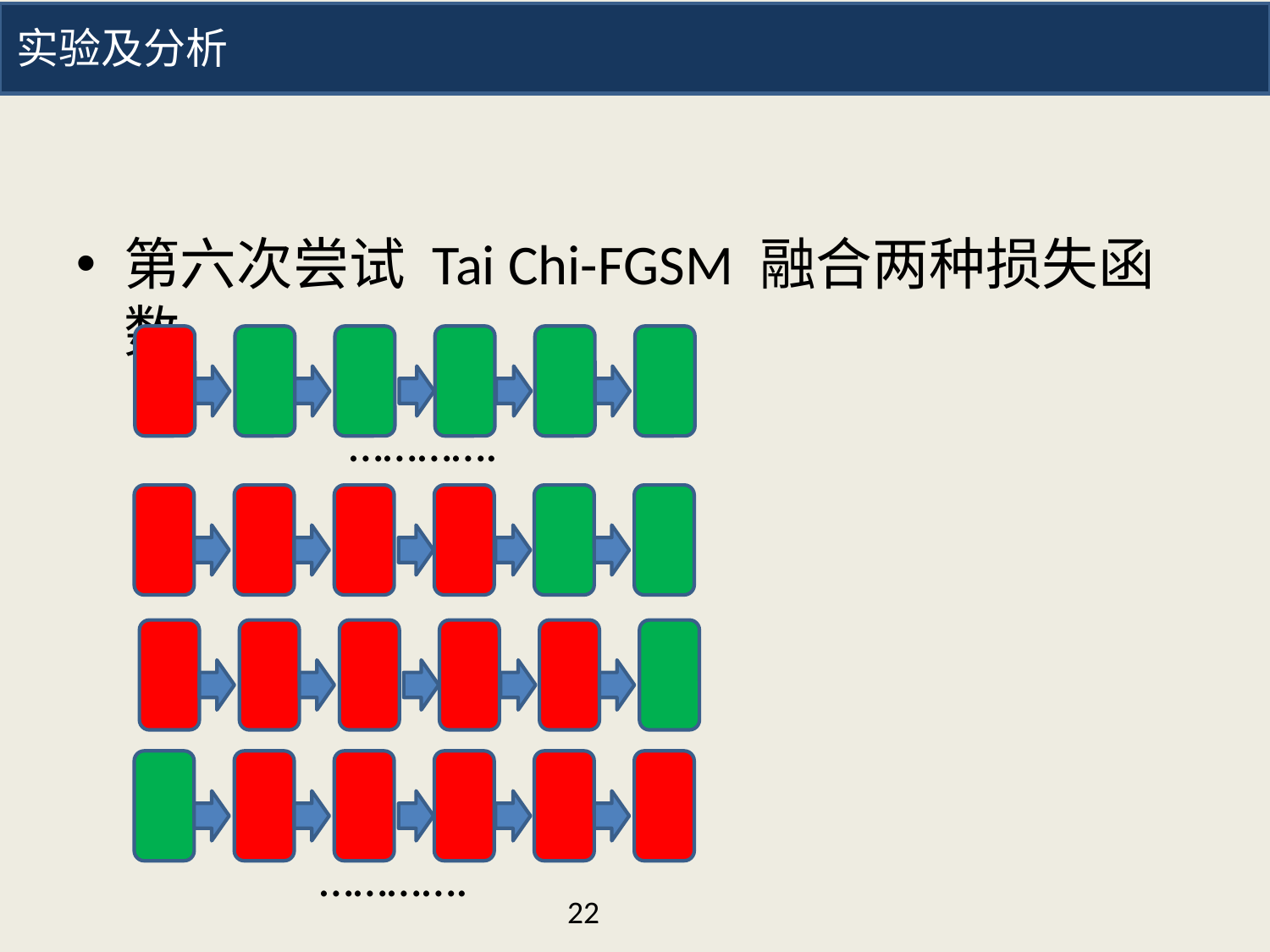

实验及分析
第六次尝试 Tai Chi-FGSM 融合两种损失函数

………….

………….
22